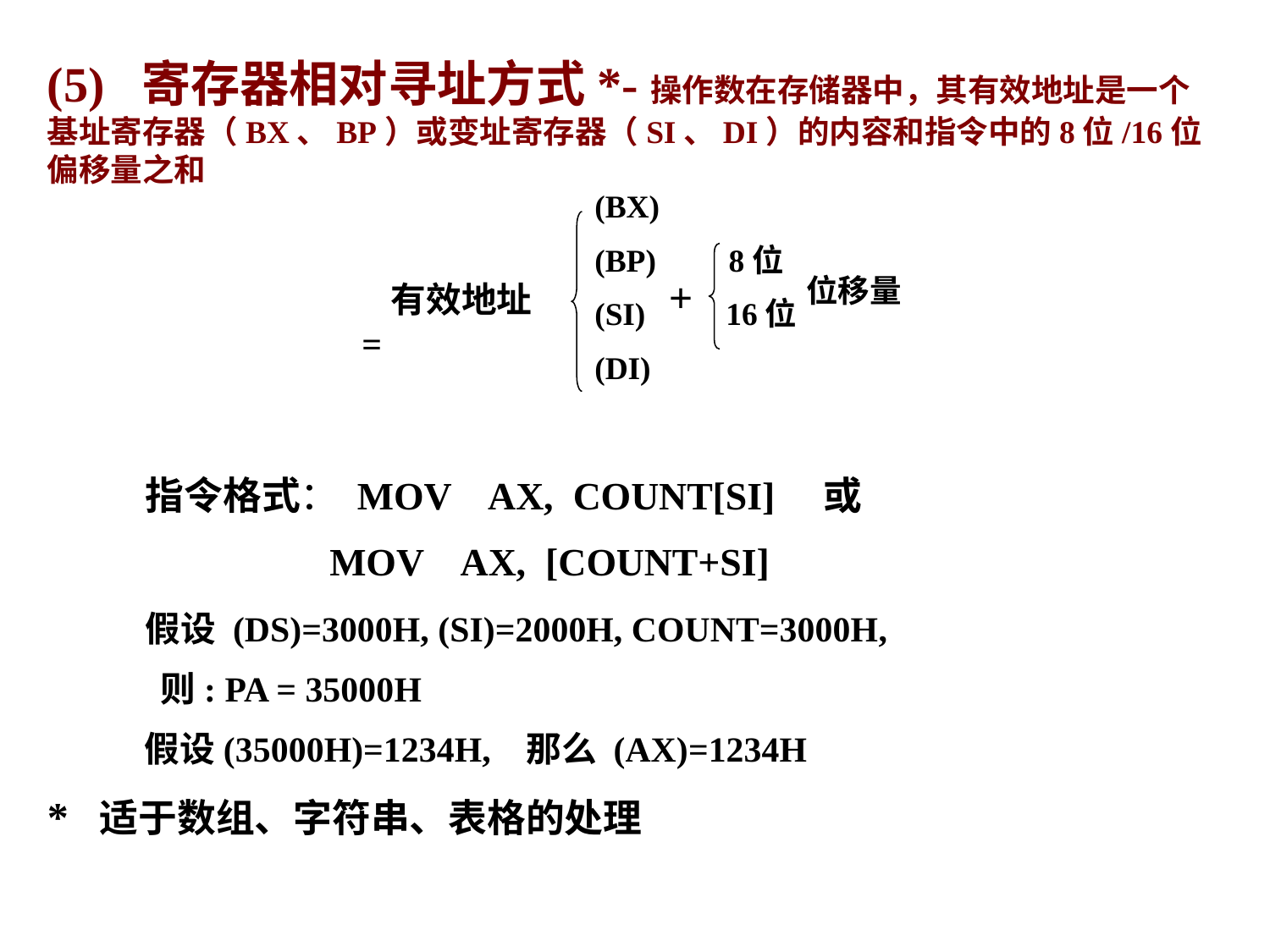

(5)  寄存器相对寻址方式*-操作数在存储器中，其有效地址是一个基址寄存器（BX、BP）或变址寄存器（SI、DI）的内容和指令中的8位/16位偏移量之和

          指令格式： MOV    AX,  COUNT[SI]    或
                             MOV    AX,  [COUNT+SI]
          假设 (DS)=3000H, (SI)=2000H, COUNT=3000H,
             则: PA = 35000H
           假设(35000H)=1234H,   那么 (AX)=1234H
*  适于数组、字符串、表格的处理
(BX)
(BP)         8位
(SI)          16位
(DI)

  有效地址 =
+
位移量